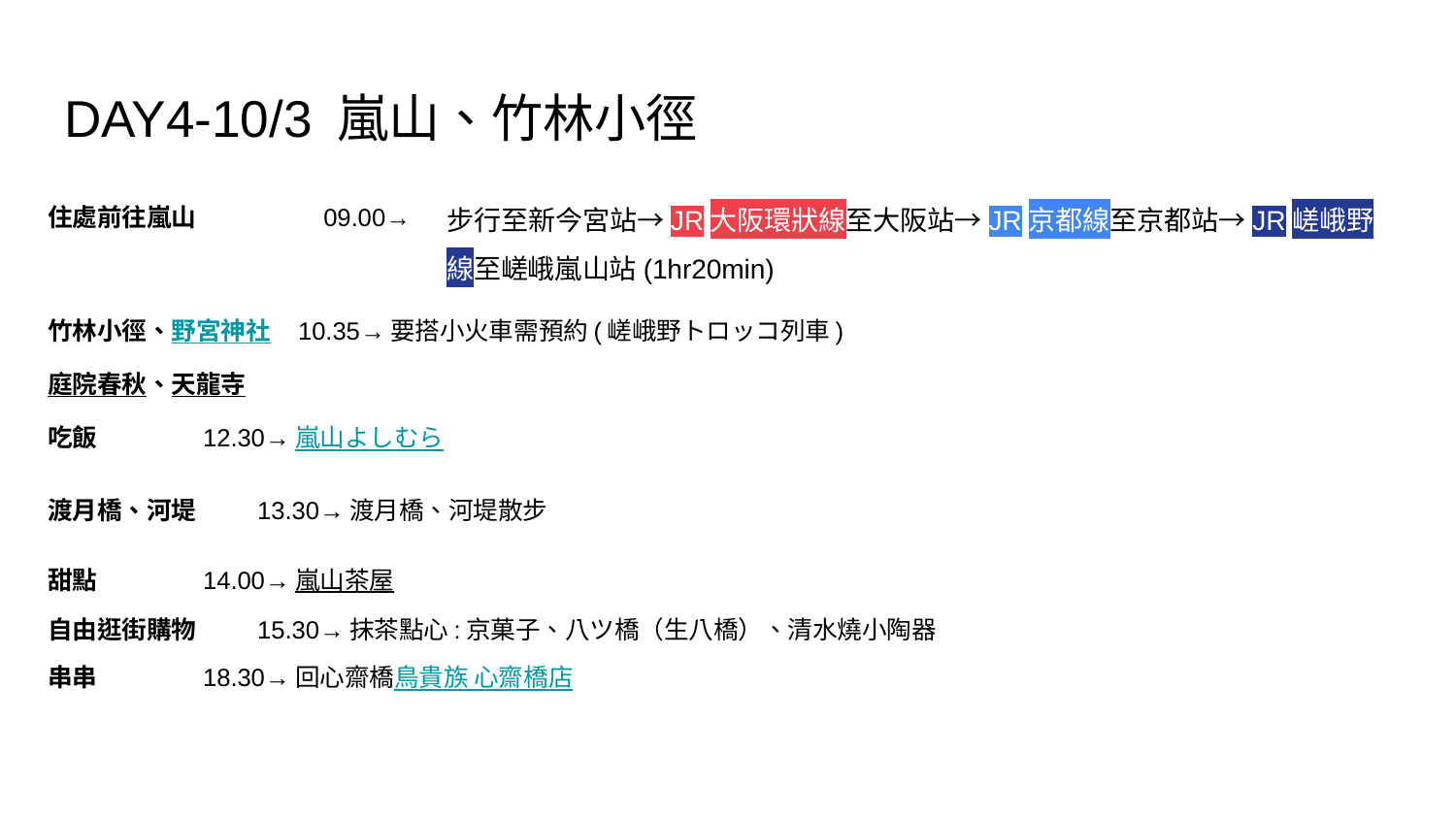

# DAY4-10/3 嵐山、竹林小徑
住處前往嵐山  		 09.00→
竹林小徑、野宮神社    10.35→要搭小火車需預約(嵯峨野トロッコ列車)
庭院春秋、天龍寺
吃飯                  12.30→嵐山よしむら
渡月橋、河堤          13.30→渡月橋、河堤散步
甜點                  14.00→嵐山茶屋
自由逛街購物          15.30→抹茶點心:京菓子、八ツ橋（生八橋）、清水燒小陶器
串串                  18.30→回心齋橋鳥貴族 心齋橋店
步行至新今宮站→JR大阪環狀線至大阪站→JR京都線至京都站→JR嵯峨野線至嵯峨嵐山站(1hr20min)